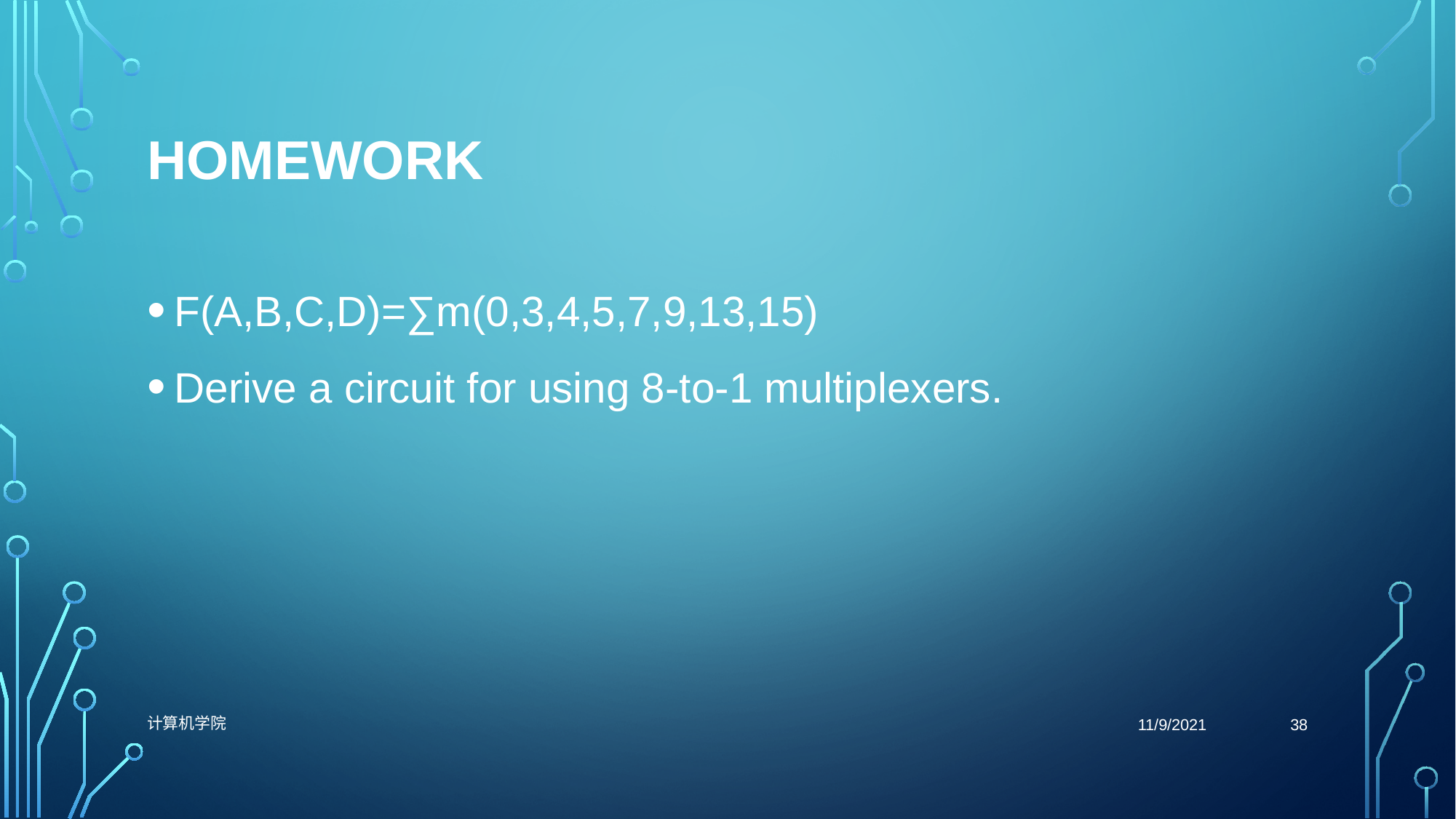

# HOMEWORK
F(A,B,C,D)=∑m(0,3,4,5,7,9,13,15)
Derive a circuit for using 8-to-1 multiplexers.

38
计算机学院
11/9/2021